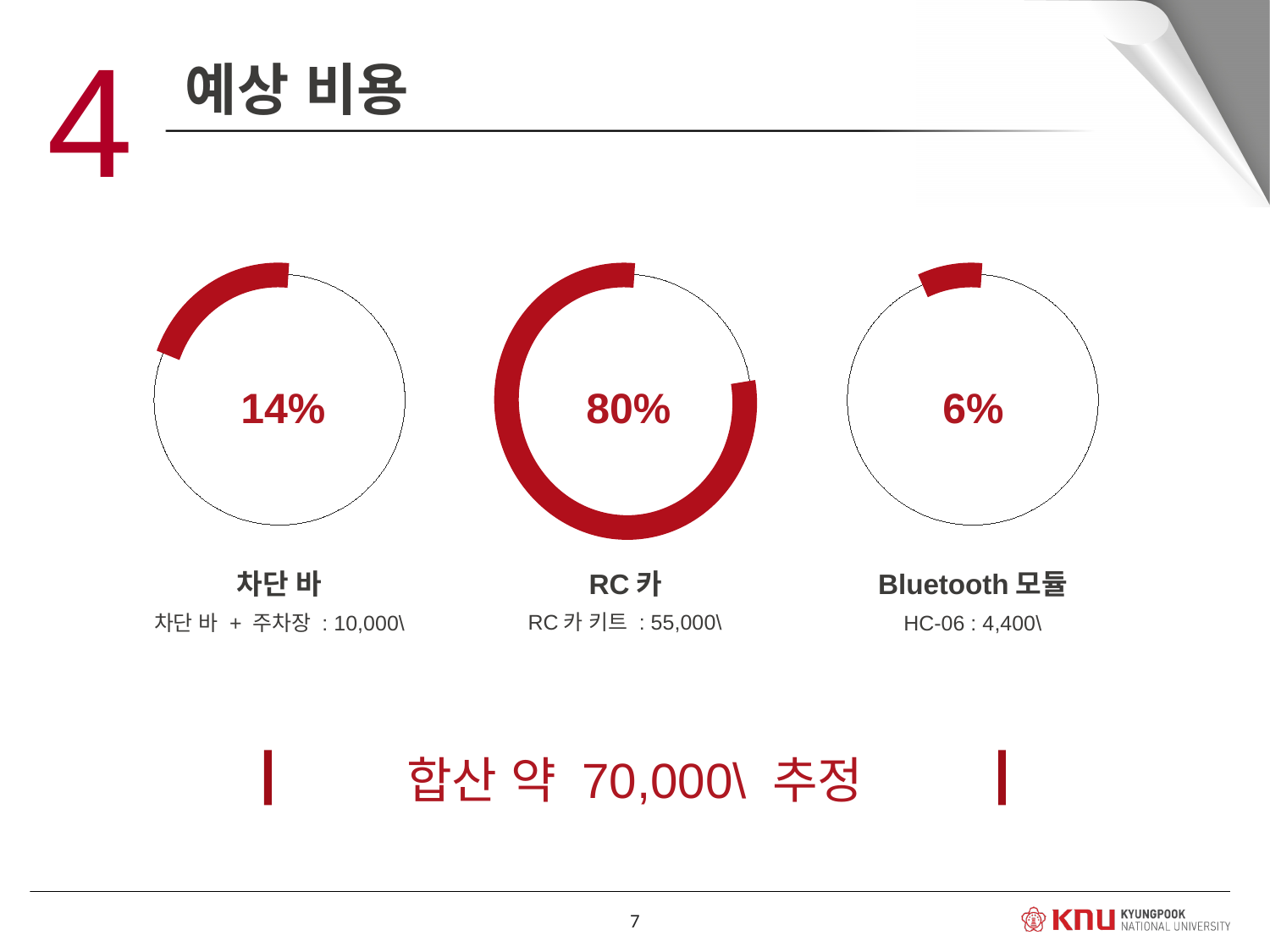

4
예상 비용

80%

6%

14%
차단 바
RC카
Bluetooth모듈
RC카 키트 : 55,000\
차단 바 + 주차장 : 10,000\
HC-06 : 4,400\
합산 약 70,000\ 추정

7